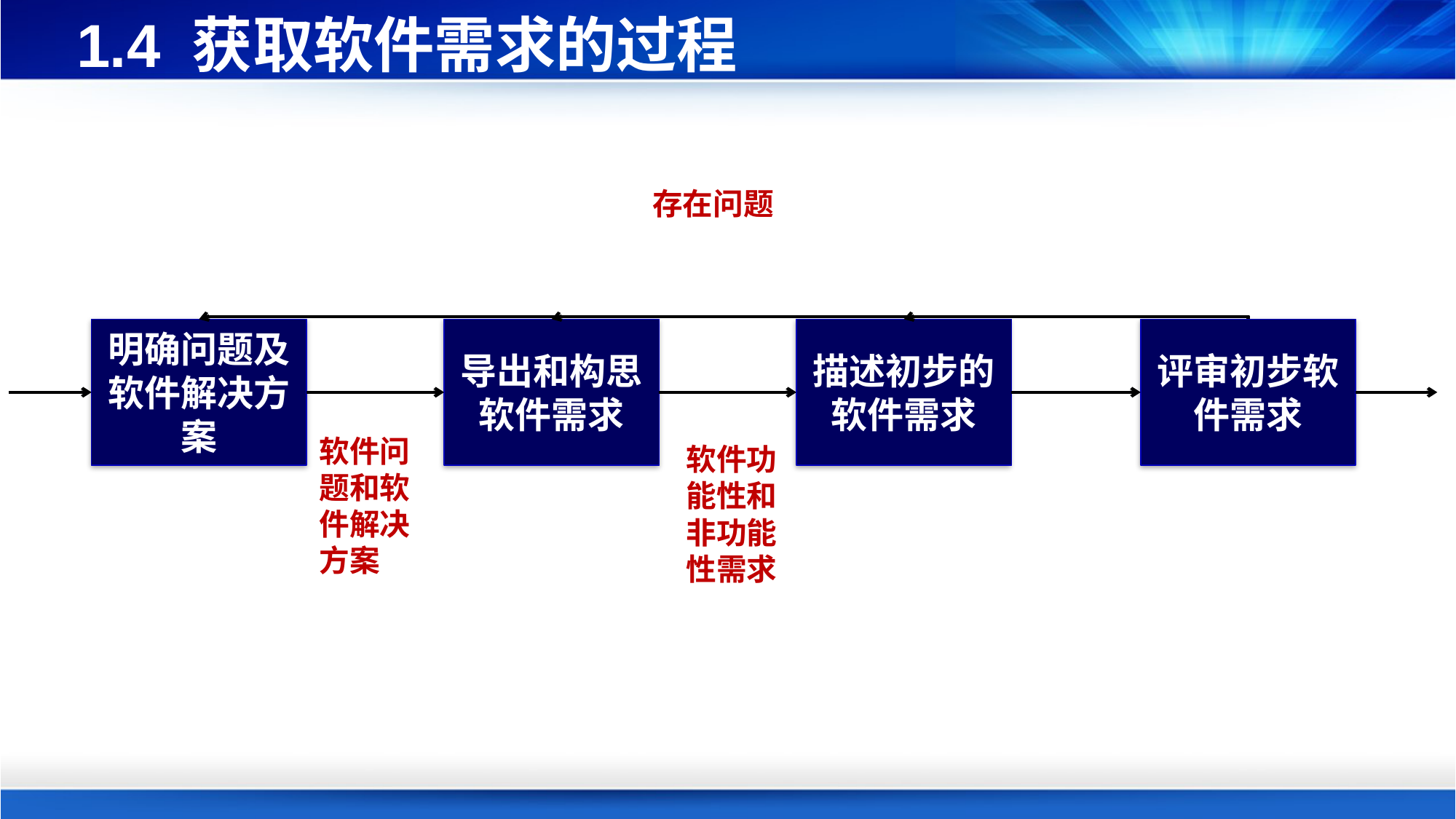

# 1.4 获取软件需求的过程
存在问题
明确问题及软件解决方案
导出和构思软件需求
描述初步的软件需求
评审初步软件需求
软件问题和软件解决方案
软件功能性和非功能性需求